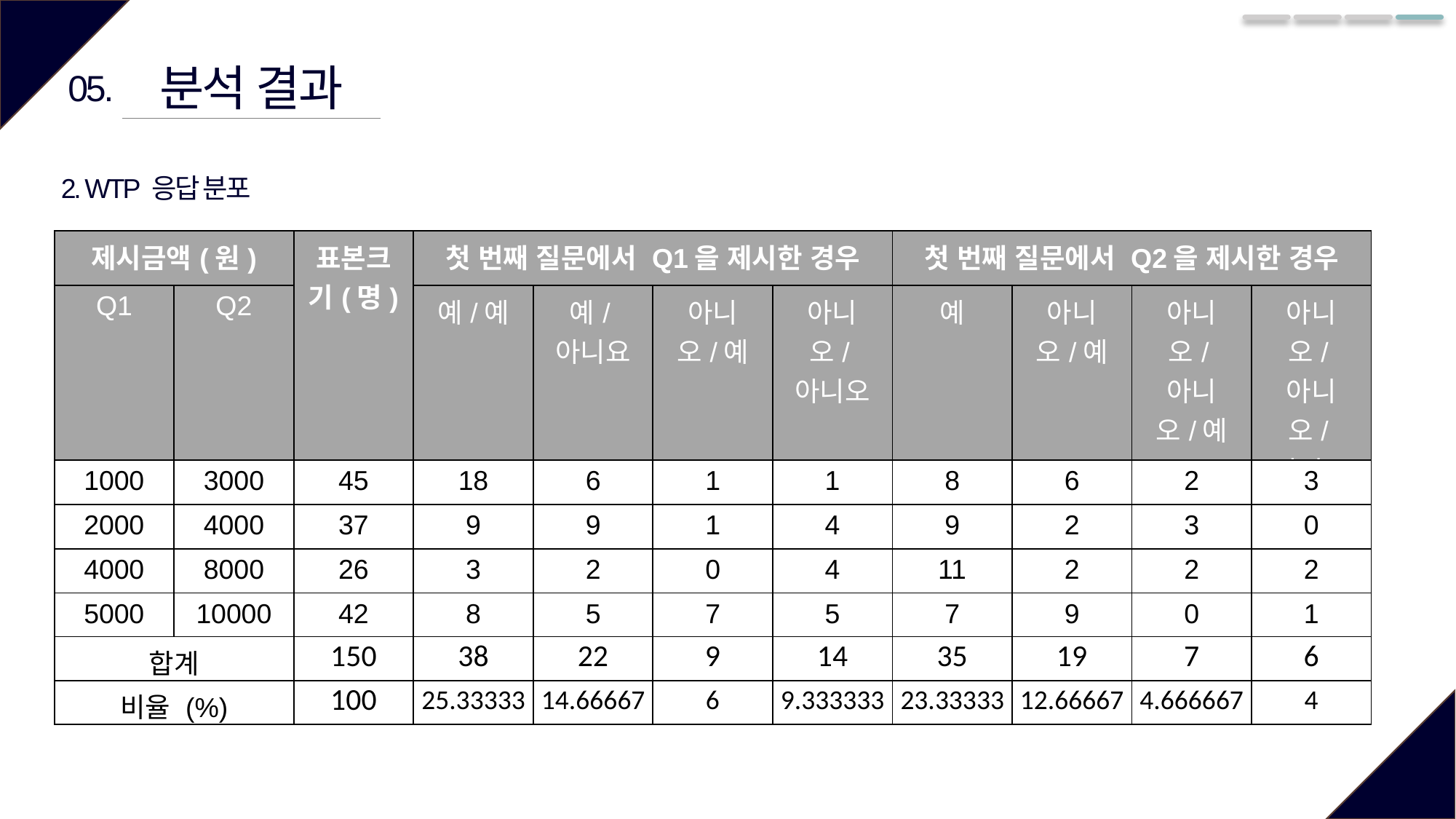

분석 결과
05.
2. WTP 응답 분포
| 제시금액(원) |  | 표본크기(명) | 첫 번째 질문에서 Q1을 제시한 경우 |  |  |  | 첫 번째 질문에서 Q2을 제시한 경우 |  |  |  |
| --- | --- | --- | --- | --- | --- | --- | --- | --- | --- | --- |
| Q1 | Q2 |  | 예/예 | 예/아니요 | 아니오/예 | 아니오/아니오 | 예 | 아니오/예 | 아니오/아니오/예 | 아니오/아니오/아니오 |
| 1000 | 3000 | 45 | 18 | 6 | 1 | 1 | 8 | 6 | 2 | 3 |
| 2000 | 4000 | 37 | 9 | 9 | 1 | 4 | 9 | 2 | 3 | 0 |
| 4000 | 8000 | 26 | 3 | 2 | 0 | 4 | 11 | 2 | 2 | 2 |
| 5000 | 10000 | 42 | 8 | 5 | 7 | 5 | 7 | 9 | 0 | 1 |
| 합계 |  | 150 | 38 | 22 | 9 | 14 | 35 | 19 | 7 | 6 |
| 비율 (%) |  | 100 | 25.33333 | 14.66667 | 6 | 9.333333 | 23.33333 | 12.66667 | 4.666667 | 4 |